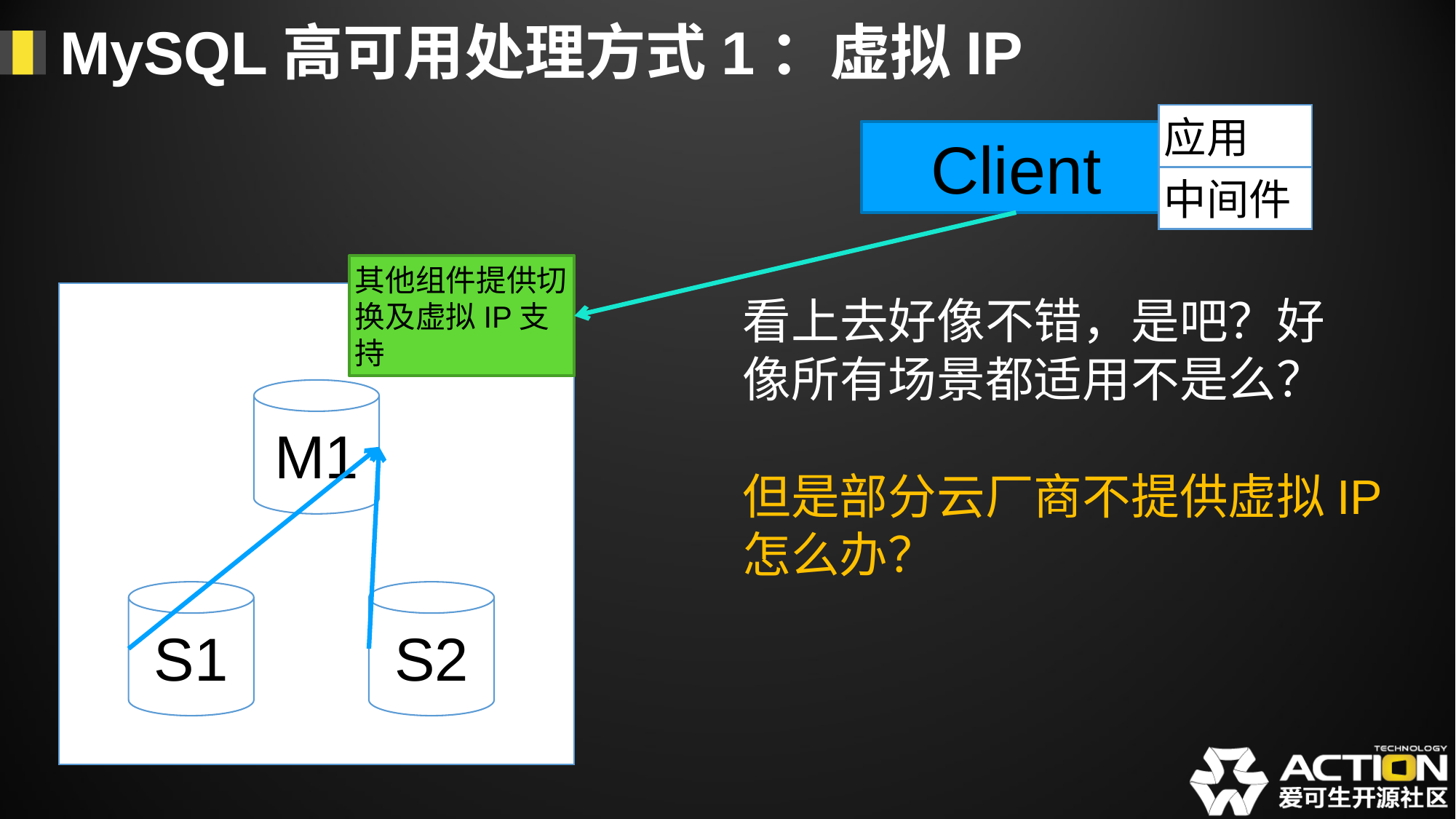

MySQL高可用处理方式1：虚拟IP
应用
Client
中间件
其他组件提供切换及虚拟IP支持

看上去好像不错，是吧？好像所有场景都适用不是么？
M1
但是部分云厂商不提供虚拟IP怎么办？
S1
S2